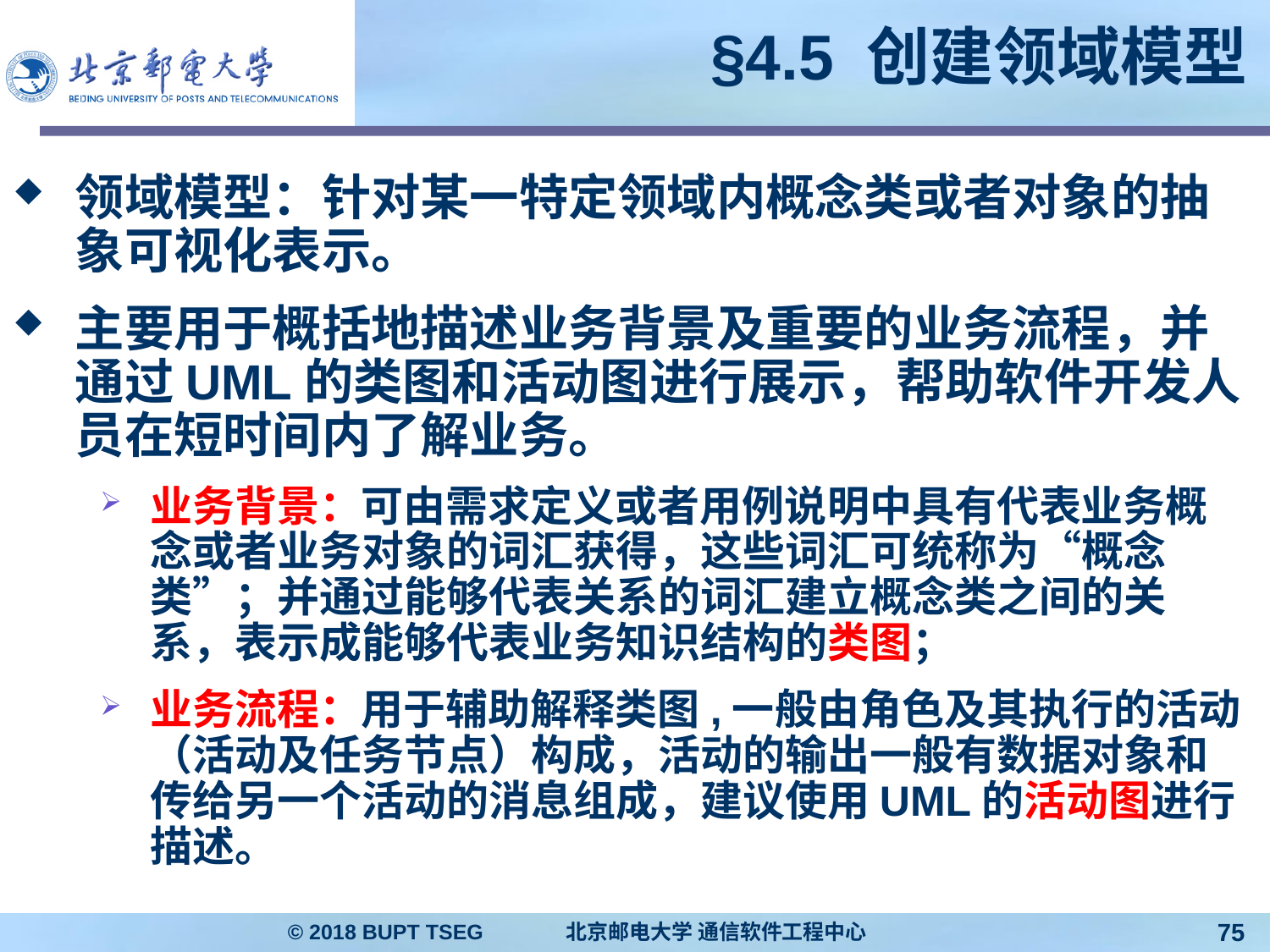

# §4.5 创建领域模型
领域模型：针对某一特定领域内概念类或者对象的抽象可视化表示。
主要用于概括地描述业务背景及重要的业务流程，并通过UML的类图和活动图进行展示，帮助软件开发人员在短时间内了解业务。
业务背景：可由需求定义或者用例说明中具有代表业务概念或者业务对象的词汇获得，这些词汇可统称为“概念类”；并通过能够代表关系的词汇建立概念类之间的关系，表示成能够代表业务知识结构的类图；
业务流程：用于辅助解释类图,一般由角色及其执行的活动（活动及任务节点）构成，活动的输出一般有数据对象和传给另一个活动的消息组成，建议使用UML的活动图进行描述。

© 2018 BUPT TSEG             北京邮电大学 通信软件工程中心